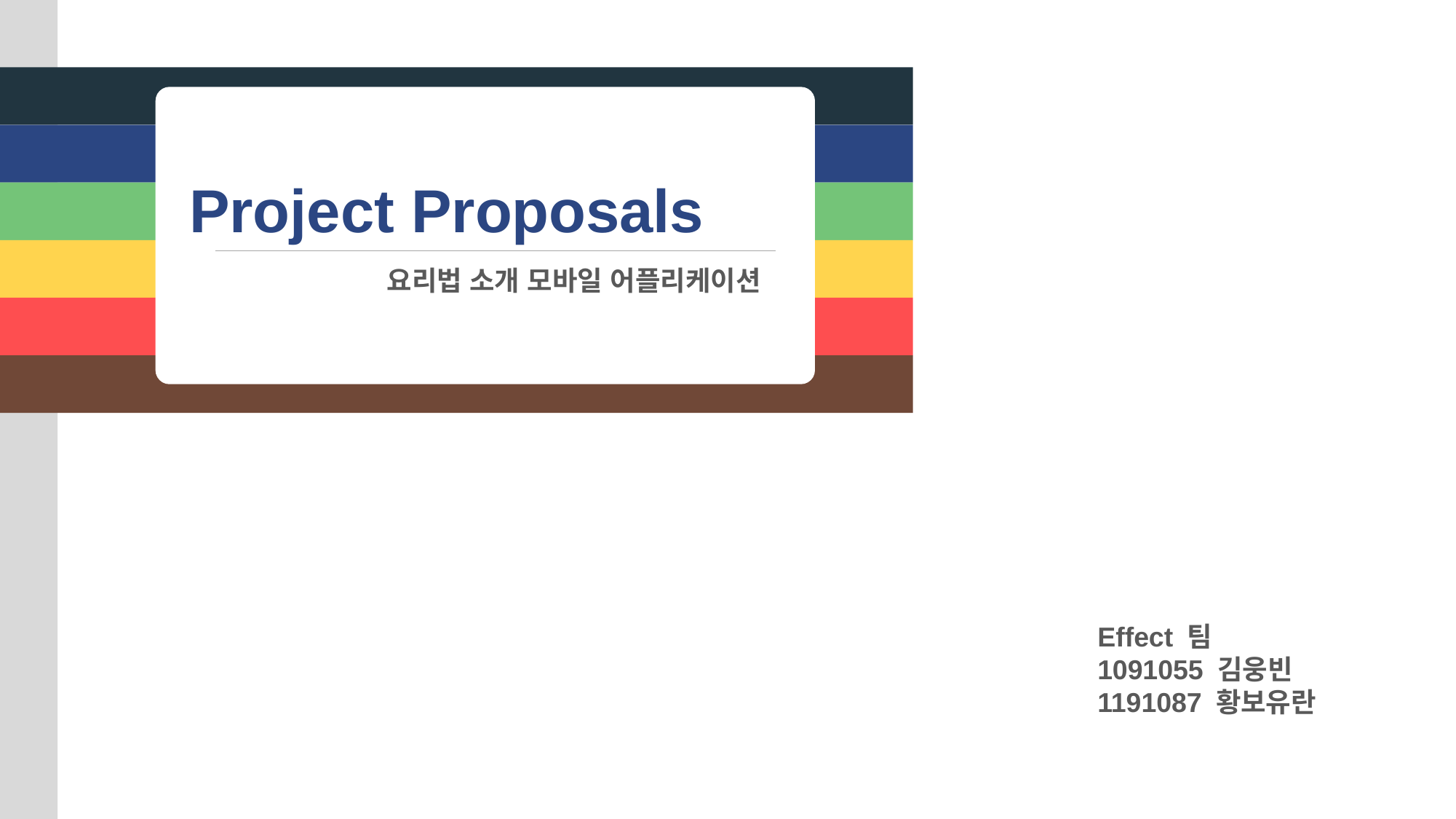

Project Proposals

요리법 소개 모바일 어플리케이션

Effect 팀
1091055 김웅빈
1191087 황보유란